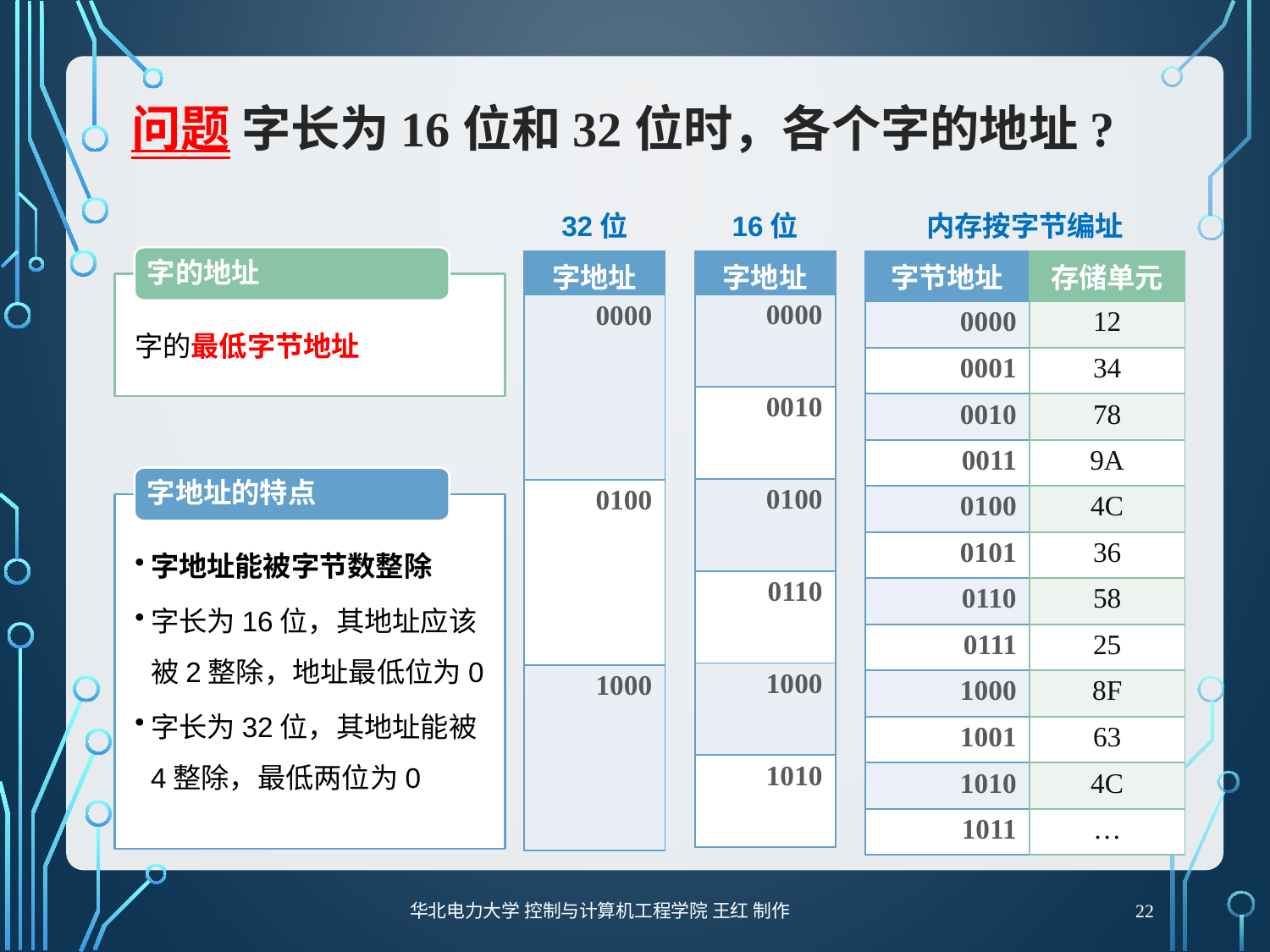

# 问题 字长为16位和32位时，各个字的地址?
32位
16位
内存按字节编址
字的地址
| 字地址 |
| --- |
| 0000 |
| 0100 |
| 1000 |
| 字地址 |
| --- |
| 0000 |
| 0010 |
| 0100 |
| 0110 |
| 1000 |
| 1010 |
| 字节地址 | 存储单元 |
| --- | --- |
| 0000 | 12 |
| 0001 | 34 |
| 0010 | 78 |
| 0011 | 9A |
| 0100 | 4C |
| 0101 | 36 |
| 0110 | 58 |
| 0111 | 25 |
| 1000 | 8F |
| 1001 | 63 |
| 1010 | 4C |
| 1011 | … |
字的最低字节地址
字地址的特点
字地址能被字节数整除
字长为16位，其地址应该被2整除，地址最低位为0
字长为32位，其地址能被4整除，最低两位为0
华北电力大学 控制与计算机工程学院 王红 制作
22